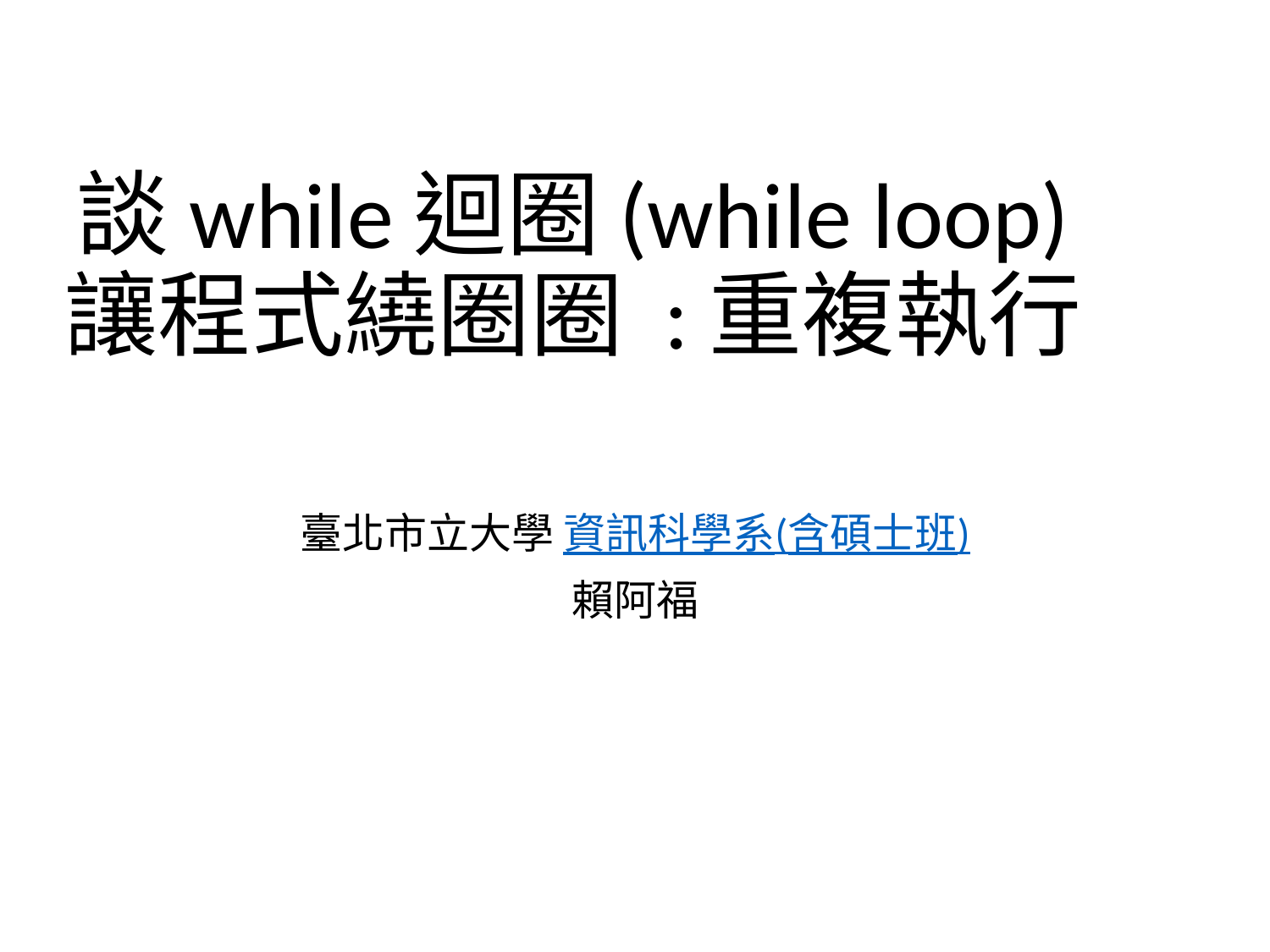

# 談while迴圈(while loop) 讓程式繞圈圈 :重複執行
臺北市立大學 資訊科學系(含碩士班)
賴阿福